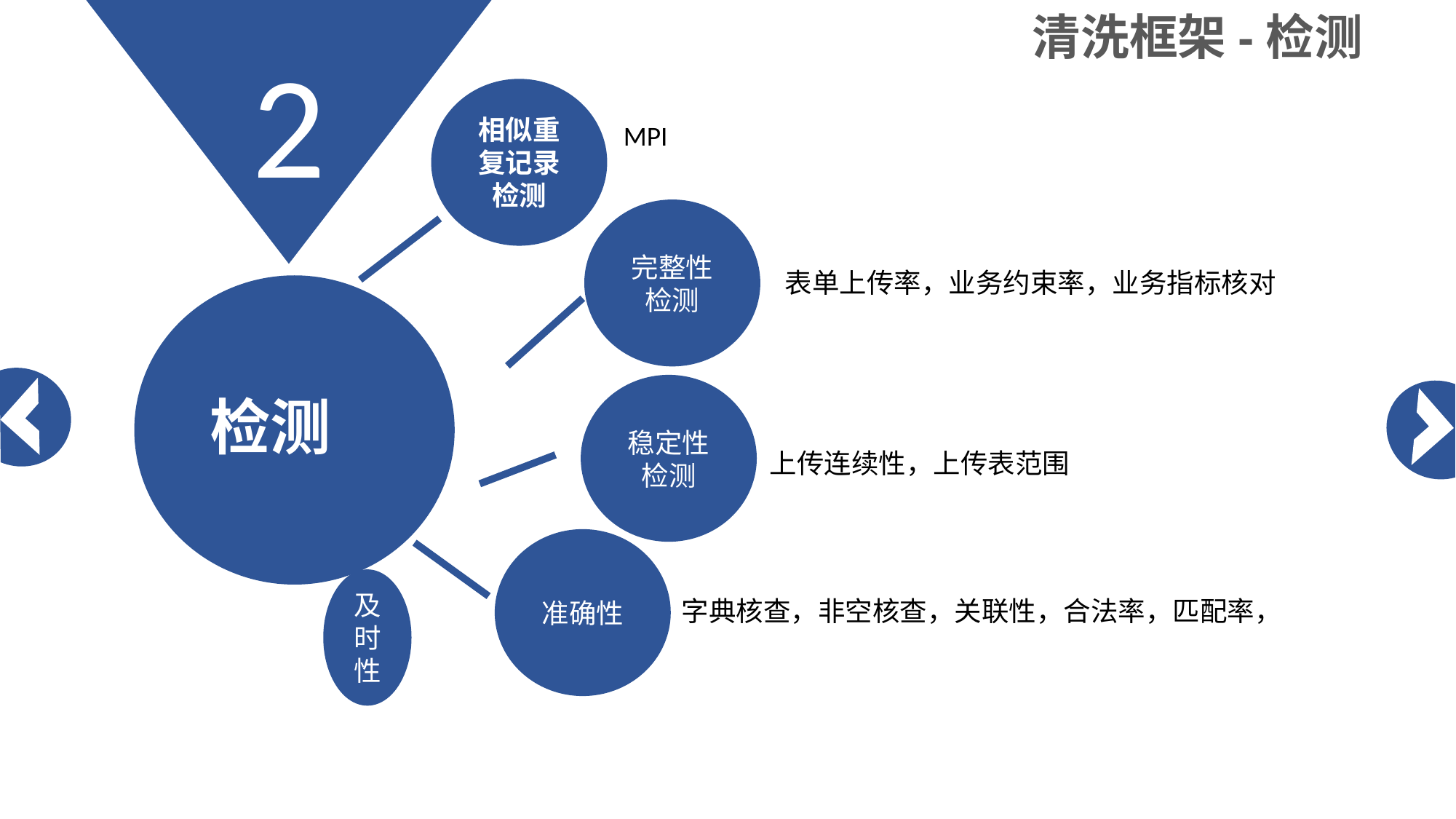

清洗框架-检测
2
相似重复记录检测
MPI

完整性检测
表单上传率，业务约束率，业务指标核对

稳定性检测

检测

上传连续性，上传表范围
准确性
及时性
字典核查，非空核查，关联性，合法率，匹配率，